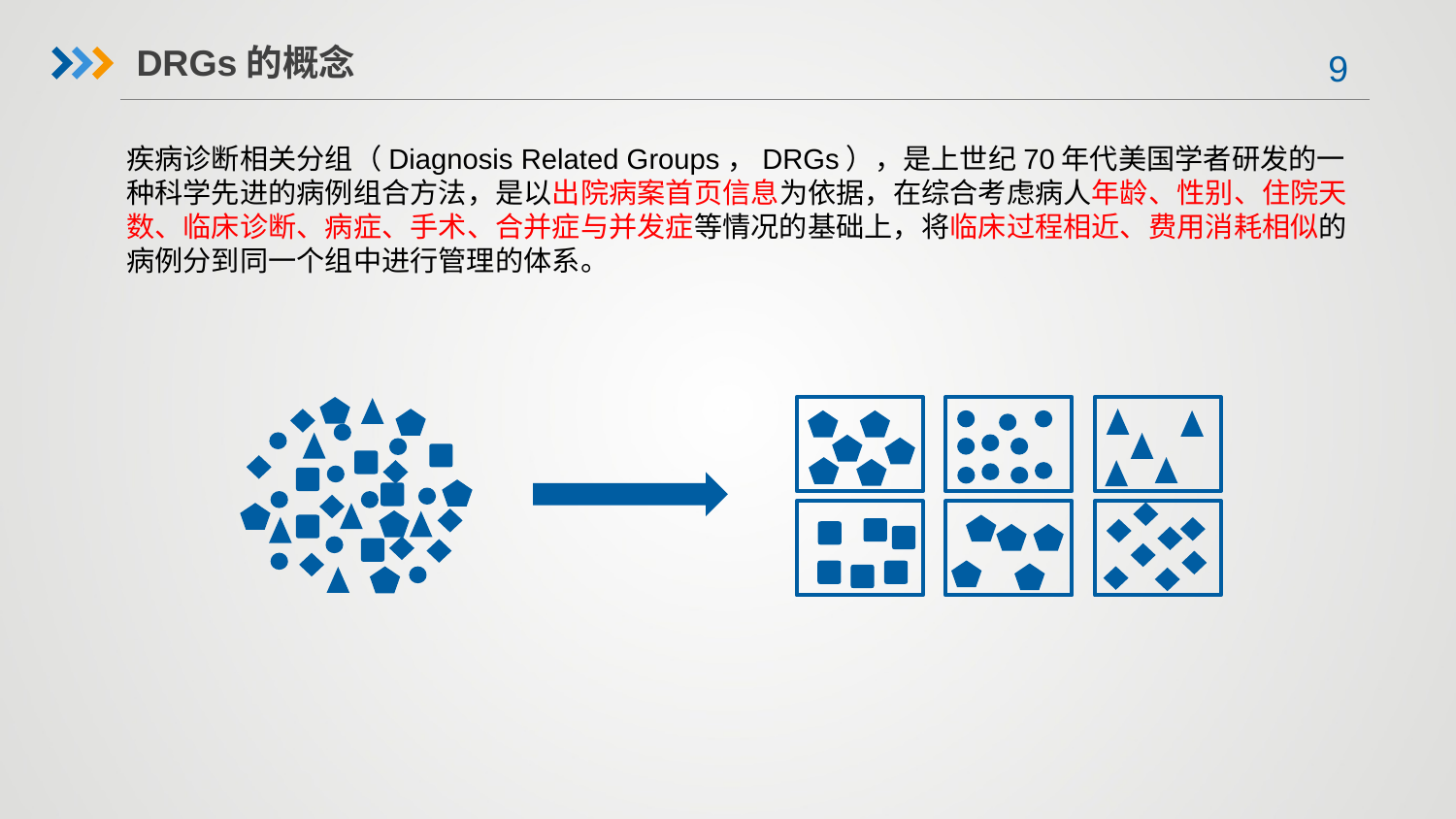

DRGs的概念
疾病诊断相关分组（Diagnosis Related Groups，DRGs），是上世纪70年代美国学者研发的一种科学先进的病例组合方法，是以出院病案首页信息为依据，在综合考虑病人年龄、性别、住院天数、临床诊断、病症、手术、合并症与并发症等情况的基础上，将临床过程相近、费用消耗相似的病例分到同一个组中进行管理的体系。